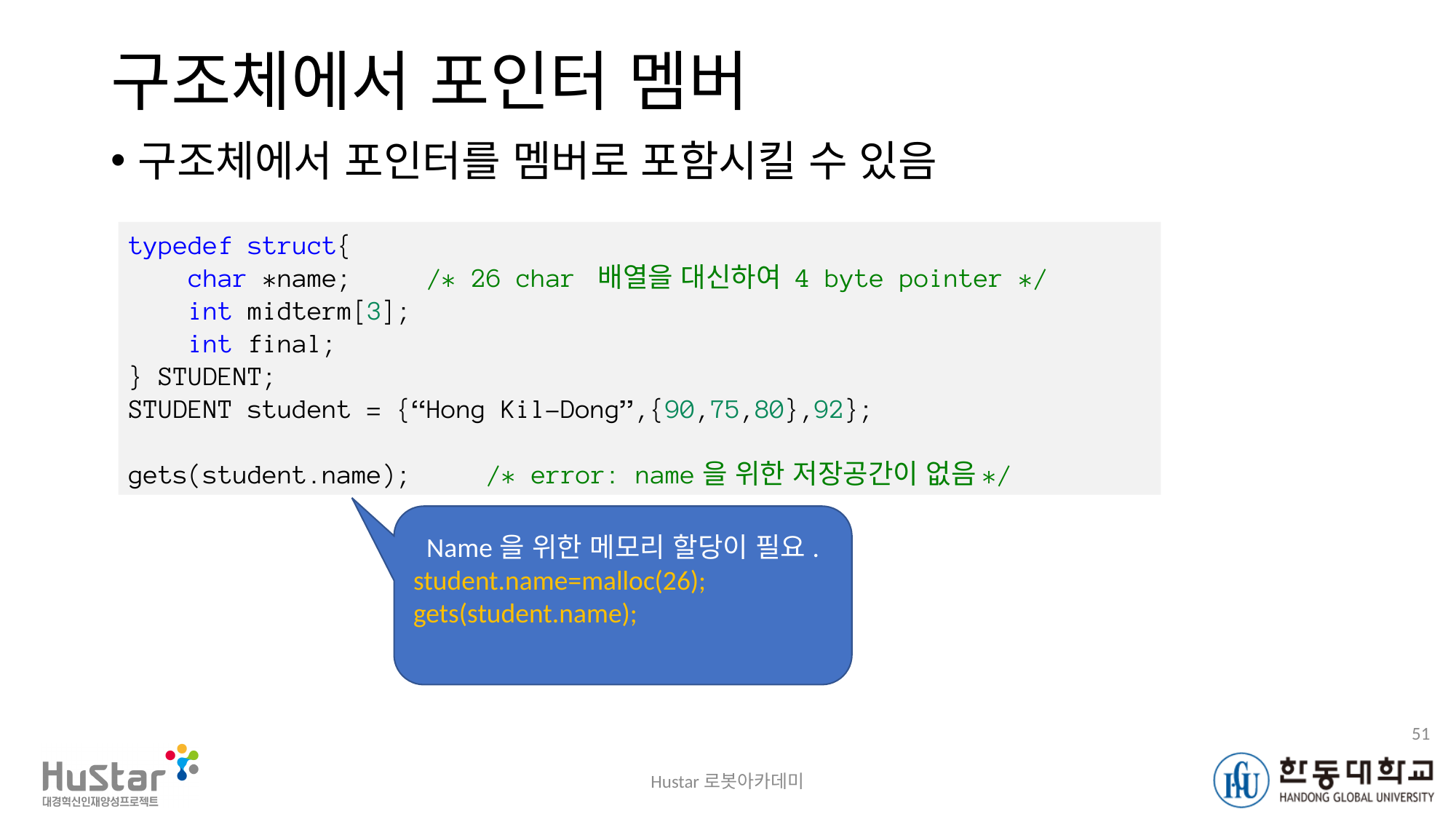

# 구조체에서 포인터 멤버
구조체에서 포인터를 멤버로 포함시킬 수 있음
typedef struct{
    char *name;     /* 26 char 배열을 대신하여 4 byte pointer */
    int midterm[3];
    int final;
} STUDENT;
STUDENT student = {“Hong Kil-Dong”,{90,75,80},92};
gets(student.name);     /* error: name을 위한 저장공간이 없음*/
Name을 위한 메모리 할당이 필요.
student.name=malloc(26);
gets(student.name);

51
Hustar로봇아카데미